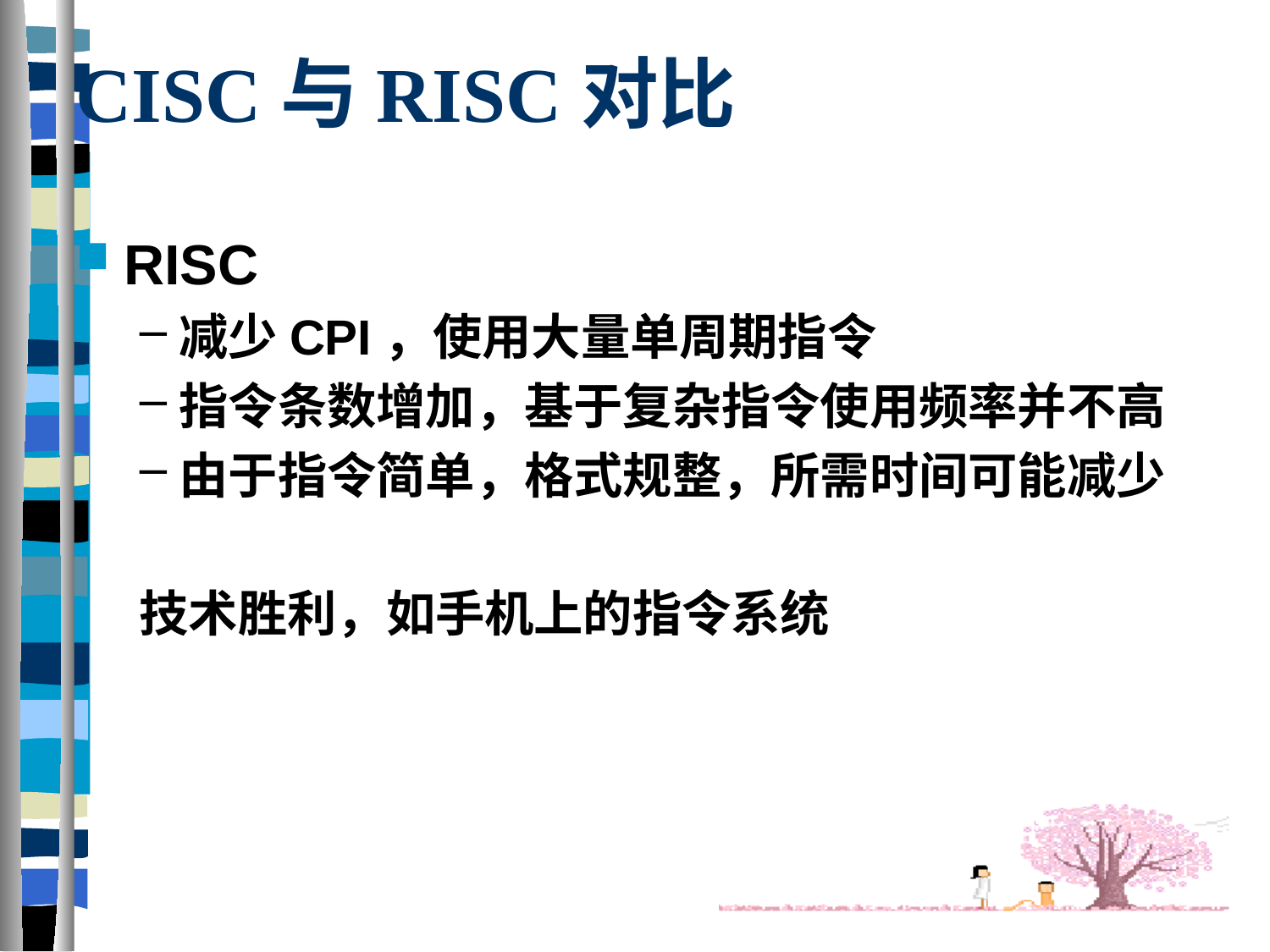

# CISC与RISC对比
RISC
减少CPI，使用大量单周期指令
指令条数增加，基于复杂指令使用频率并不高
由于指令简单，格式规整，所需时间可能减少

技术胜利，如手机上的指令系统